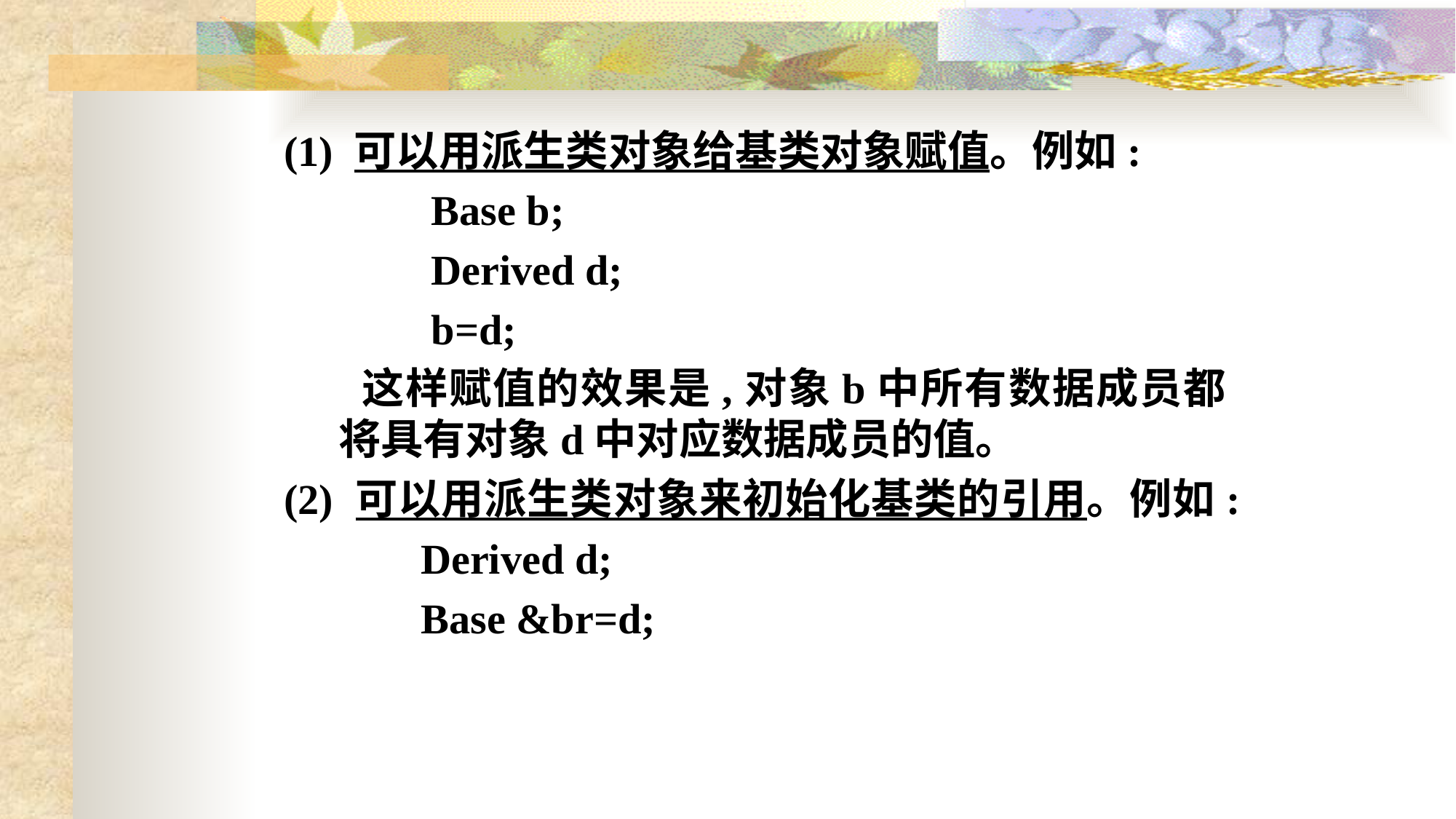

(1) 可以用派生类对象给基类对象赋值。例如:
              Base b;
              Derived d;
              b=d;
      这样赋值的效果是,对象b中所有数据成员都将具有对象d中对应数据成员的值。
(2) 可以用派生类对象来初始化基类的引用。例如:
             Derived d;
             Base &br=d;